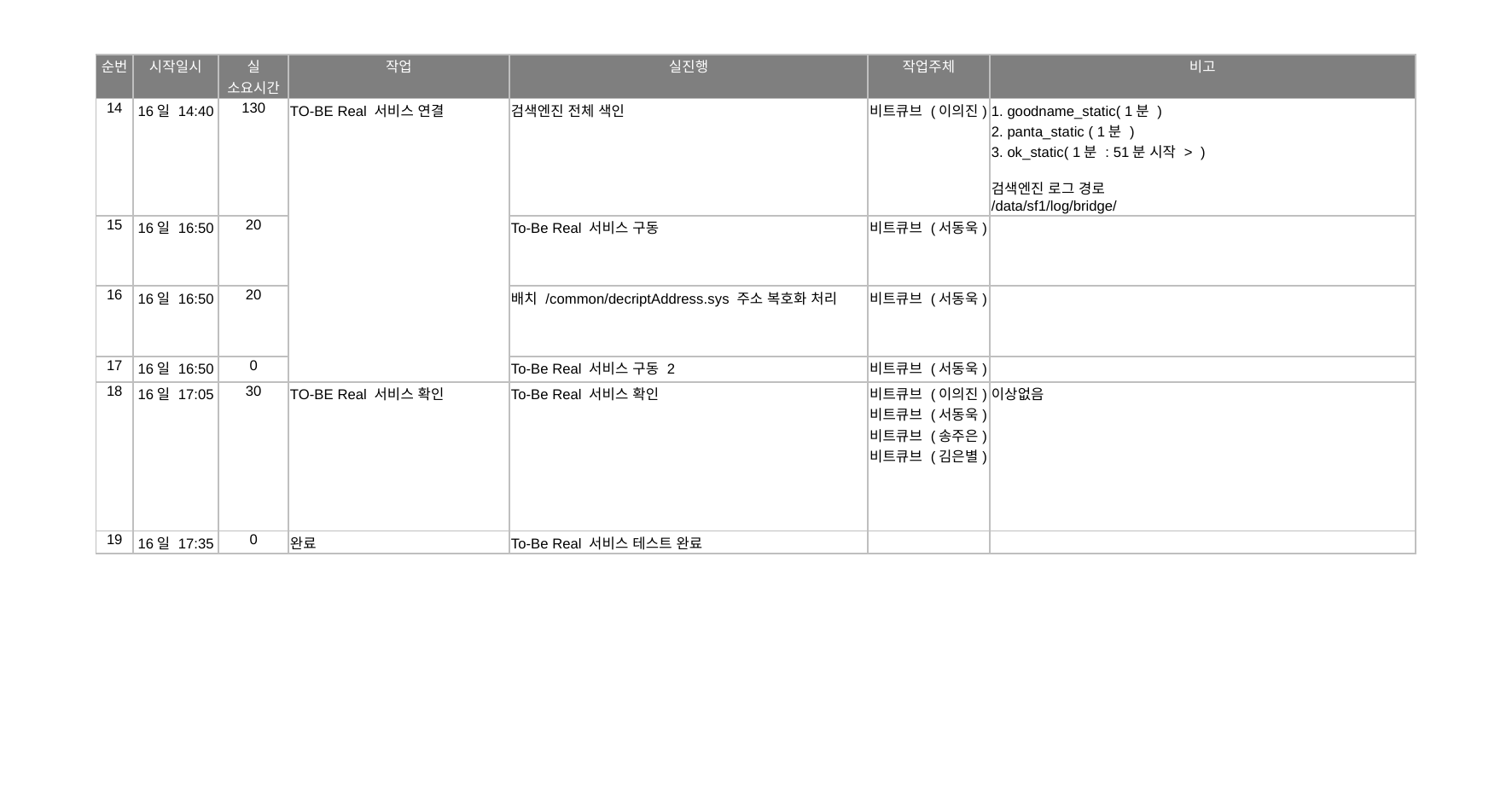

| 순번 | 시작일시 | 실 소요시간 | 작업 | 실진행 | 작업주체 | 비고 |
| --- | --- | --- | --- | --- | --- | --- |
| 14 | 16일 14:40 | 130 | TO-BE Real 서비스 연결 | 검색엔진 전체 색인 | 비트큐브 (이의진) | 1. goodname\_static( 1분 ) 2. panta\_static ( 1분 ) 3. ok\_static( 1분 : 51분 시작 > ) 검색엔진 로그 경로 /data/sf1/log/bridge/ |
| 15 | 16일 16:50 | 20 |  | To-Be Real 서비스 구동 | 비트큐브 (서동욱) |  |
| 16 | 16일 16:50 | 20 |  | 배치 /common/decriptAddress.sys 주소 복호화 처리 | 비트큐브 (서동욱) |  |
| 17 | 16일 16:50 | 0 |  | To-Be Real 서비스 구동 2 | 비트큐브 (서동욱) |  |
| 18 | 16일 17:05 | 30 | TO-BE Real 서비스 확인 | To-Be Real 서비스 확인 | 비트큐브 (이의진) 비트큐브 (서동욱) 비트큐브 (송주은) 비트큐브 (김은별) | 이상없음 |
| 19 | 16일 17:35 | 0 | 완료 | To-Be Real 서비스 테스트 완료 |  |  |